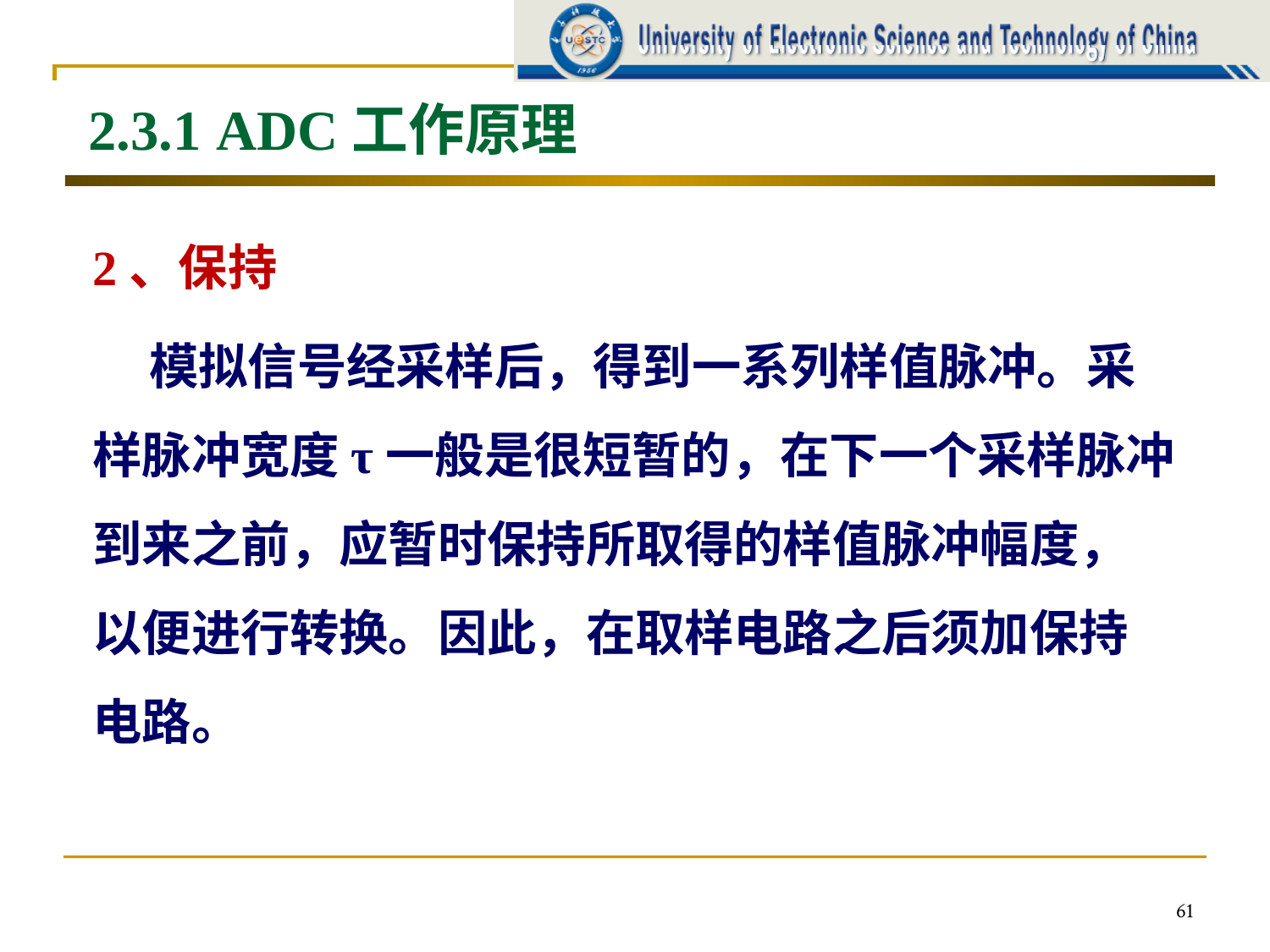

2.3.1 ADC工作原理
2、保持
    模拟信号经采样后，得到一系列样值脉冲。采样脉冲宽度τ一般是很短暂的，在下一个采样脉冲到来之前，应暂时保持所取得的样值脉冲幅度，以便进行转换。因此，在取样电路之后须加保持电路。
61